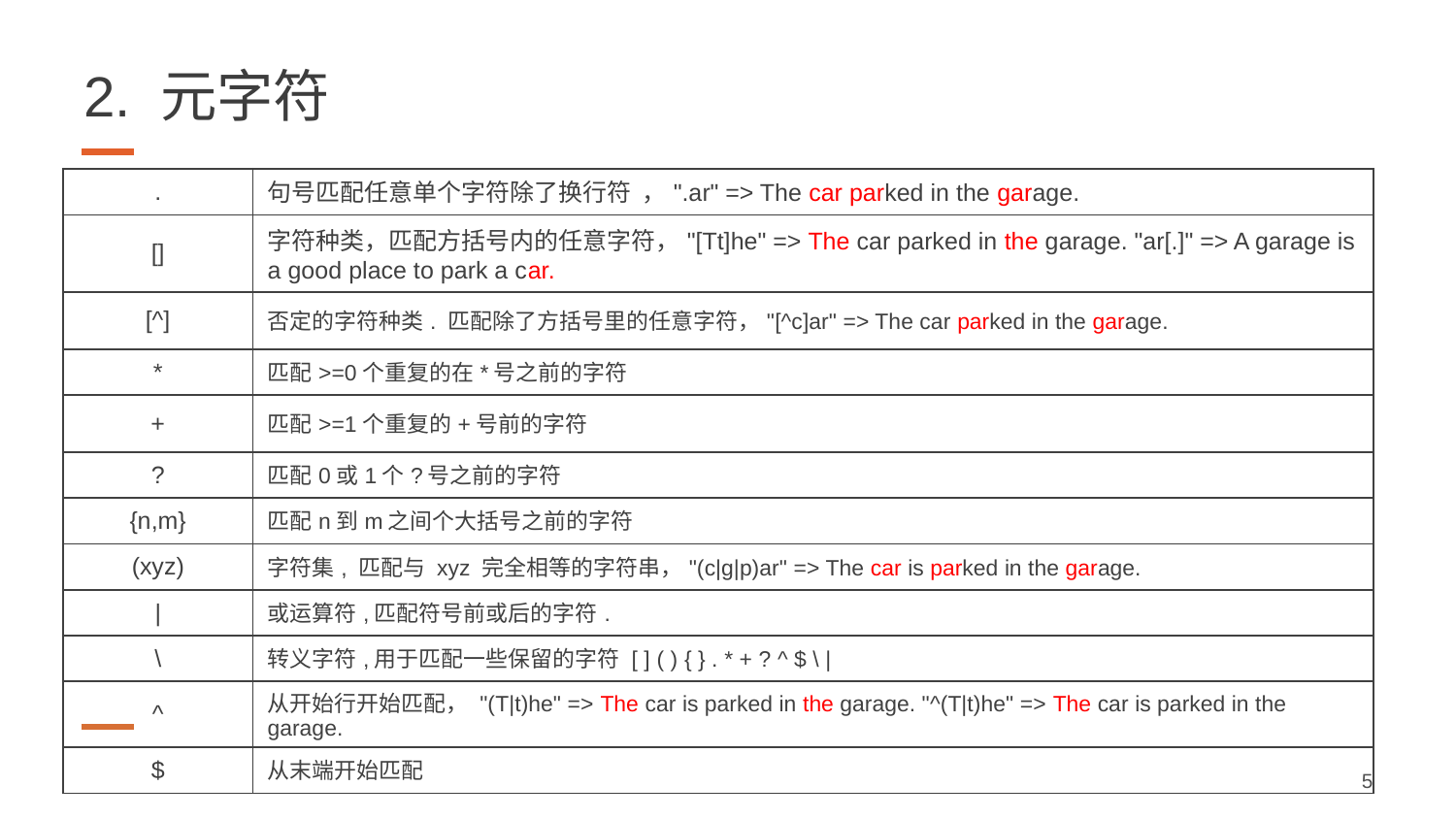

# 2. 元字符
| . | 句号匹配任意单个字符除了换行符 ，".ar" => The car parked in the garage. |
| --- | --- |
| [] | 字符种类，匹配方括号内的任意字符，"[Tt]he" => The car parked in the garage. "ar[.]" => A garage is a good place to park a car. |
| [^] | 否定的字符种类. 匹配除了方括号里的任意字符，"[^c]ar" => The car parked in the garage. |
| \* | 匹配>=0个重复的在\*号之前的字符 |
| + | 匹配>=1个重复的+号前的字符 |
| ? | 匹配0或1个?号之前的字符 |
| {n,m} | 匹配n到m之间个大括号之前的字符 |
| (xyz) | 字符集, 匹配与 xyz 完全相等的字符串，"(c|g|p)ar" => The car is parked in the garage. |
| | | 或运算符,匹配符号前或后的字符. |
| \ | 转义字符,用于匹配一些保留的字符 [ ] ( ) { } . \* + ? ^ $ \ | |
| ^ | 从开始行开始匹配， "(T|t)he" => The car is parked in the garage. "^(T|t)he" => The car is parked in the garage. |
| $ | 从末端开始匹配 |
5